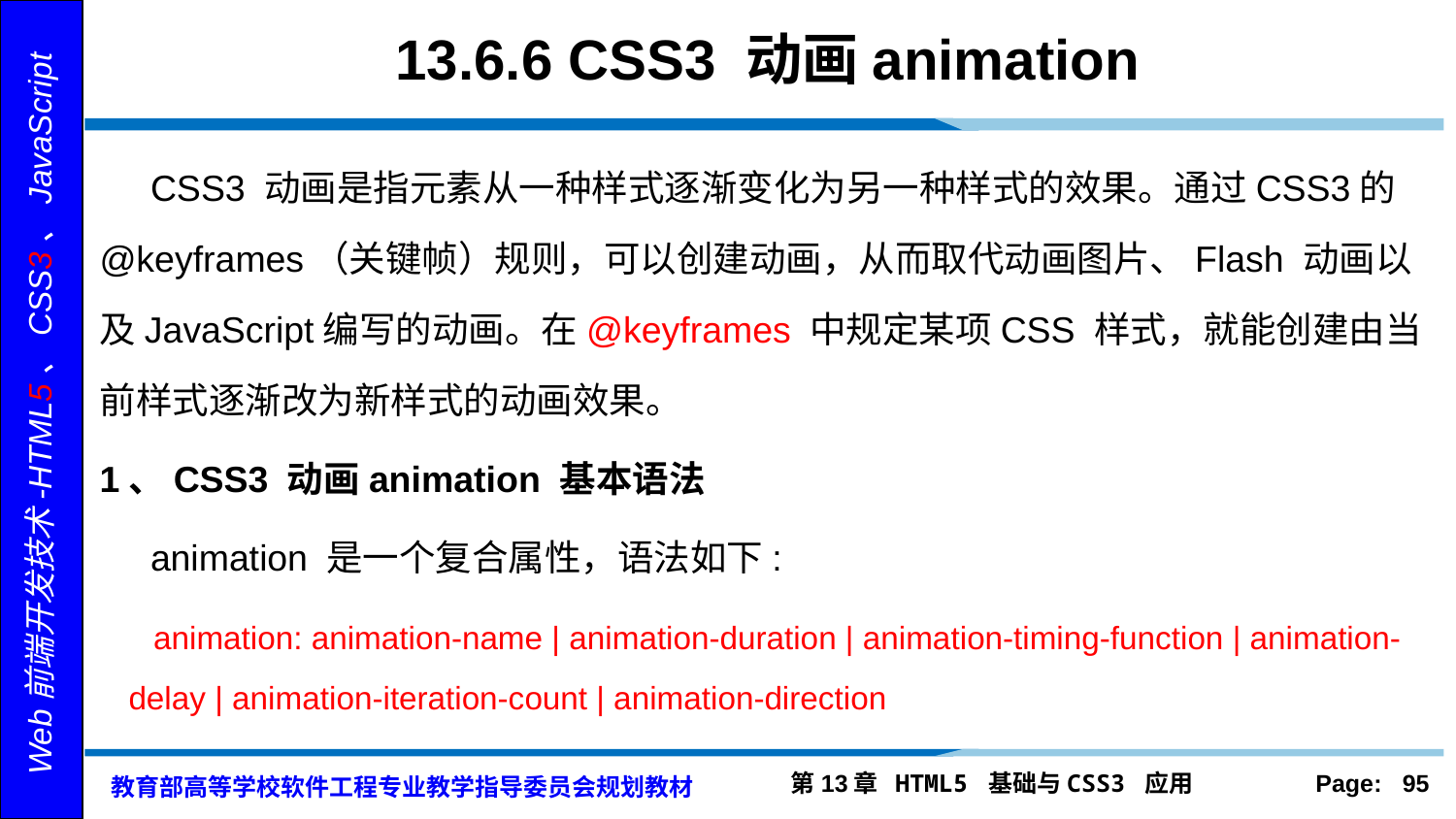

# 13.6.6 CSS3 动画animation
     CSS3 动画是指元素从一种样式逐渐变化为另一种样式的效果。通过CSS3的@keyframes（关键帧）规则，可以创建动画，从而取代动画图片、Flash 动画以及JavaScript编写的动画。在@keyframes 中规定某项CSS 样式，就能创建由当前样式逐渐改为新样式的动画效果。
1、CSS3 动画animation 基本语法
     animation 是一个复合属性，语法如下:
      animation: animation-name | animation-duration | animation-timing-function | animation-delay | animation-iteration-count | animation-direction